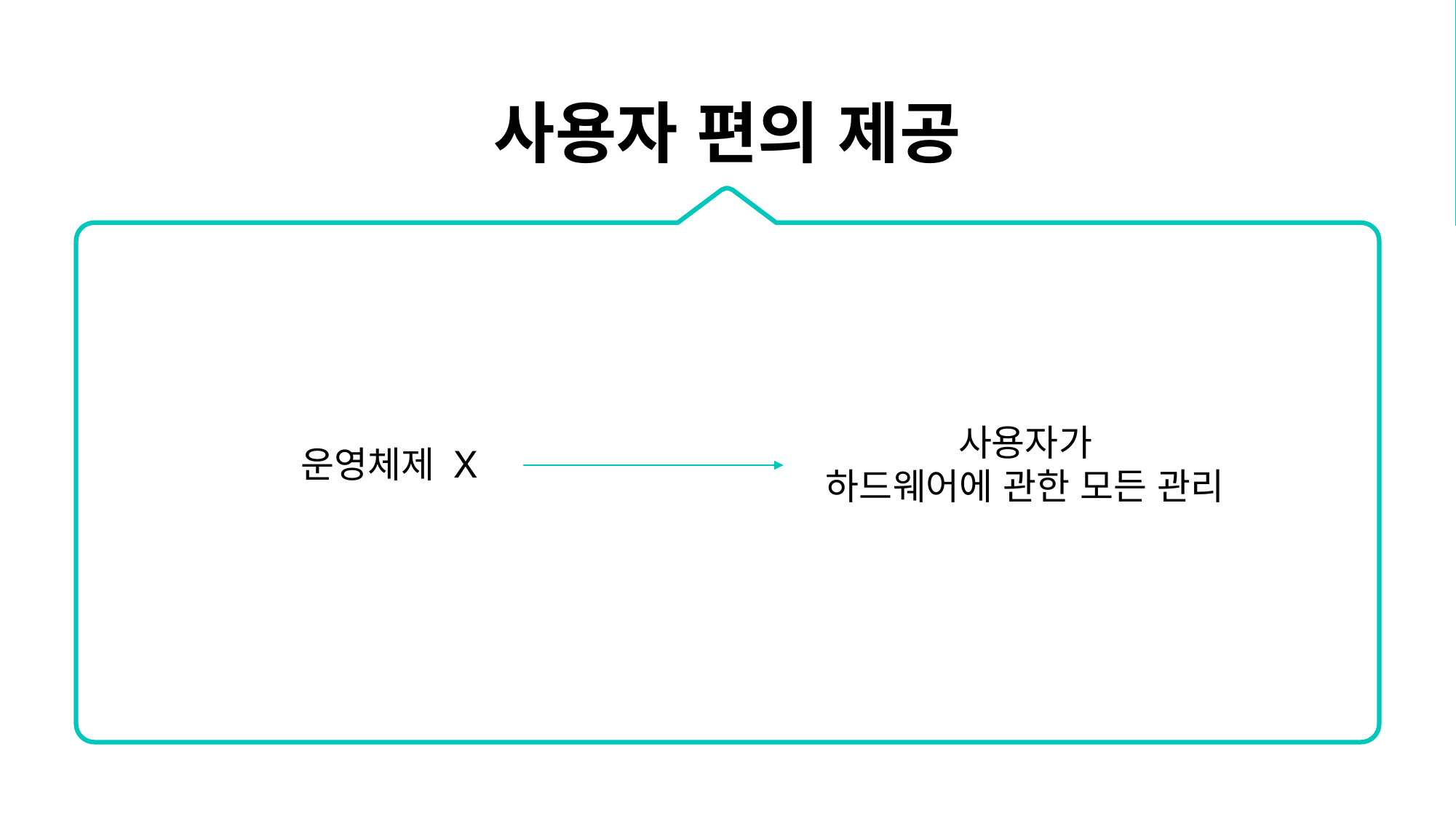

사용자 편의 제공

사용자가
하드웨어에 관한 모든 관리
운영체제 X